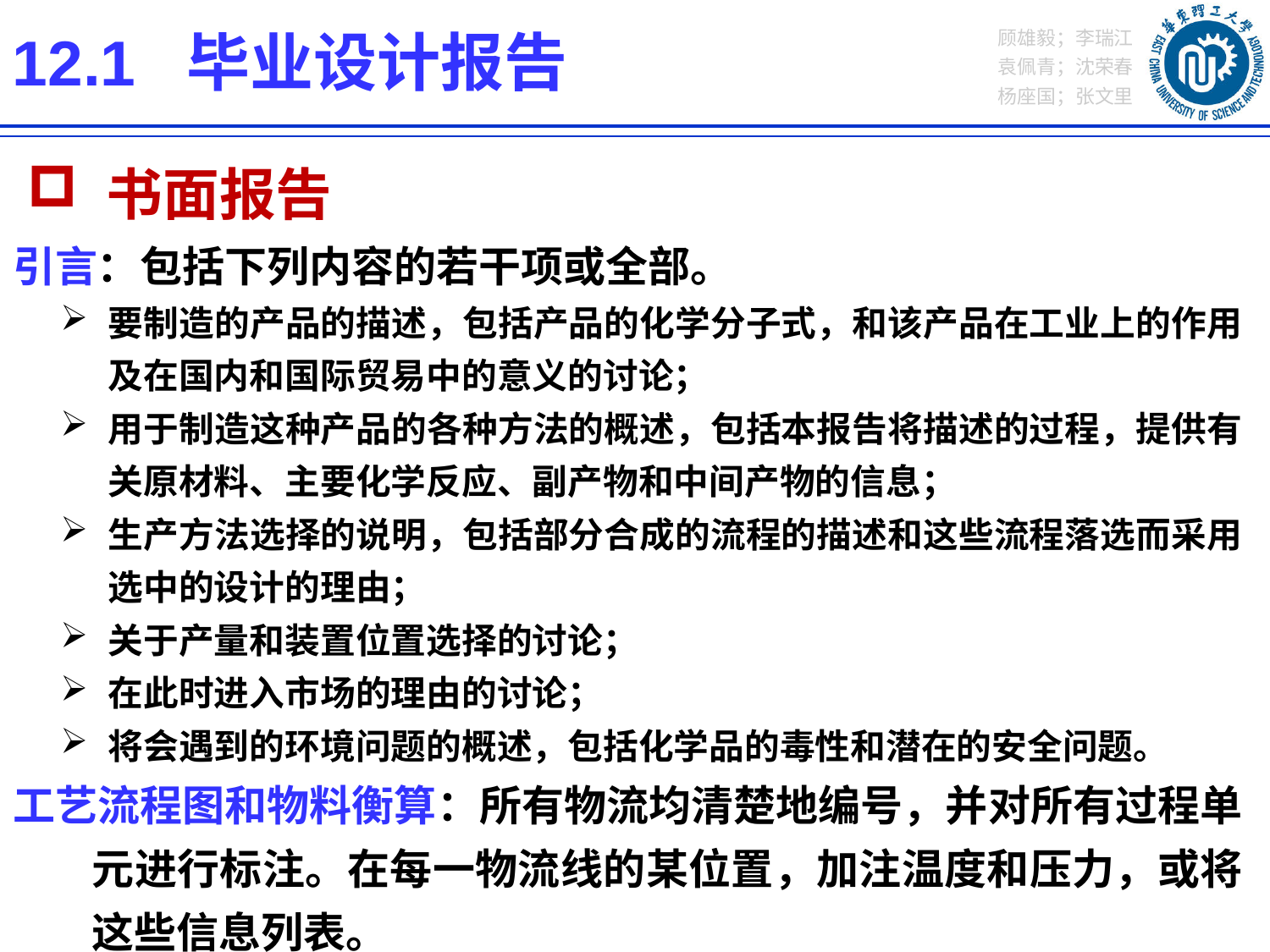

12.1  毕业设计报告
 书面报告
引言：包括下列内容的若干项或全部。
要制造的产品的描述，包括产品的化学分子式，和该产品在工业上的作用及在国内和国际贸易中的意义的讨论；
用于制造这种产品的各种方法的概述，包括本报告将描述的过程，提供有关原材料、主要化学反应、副产物和中间产物的信息；
生产方法选择的说明，包括部分合成的流程的描述和这些流程落选而采用选中的设计的理由；
关于产量和装置位置选择的讨论；
在此时进入市场的理由的讨论；
将会遇到的环境问题的概述，包括化学品的毒性和潜在的安全问题。
工艺流程图和物料衡算：所有物流均清楚地编号，并对所有过程单元进行标注。在每一物流线的某位置，加注温度和压力，或将这些信息列表。